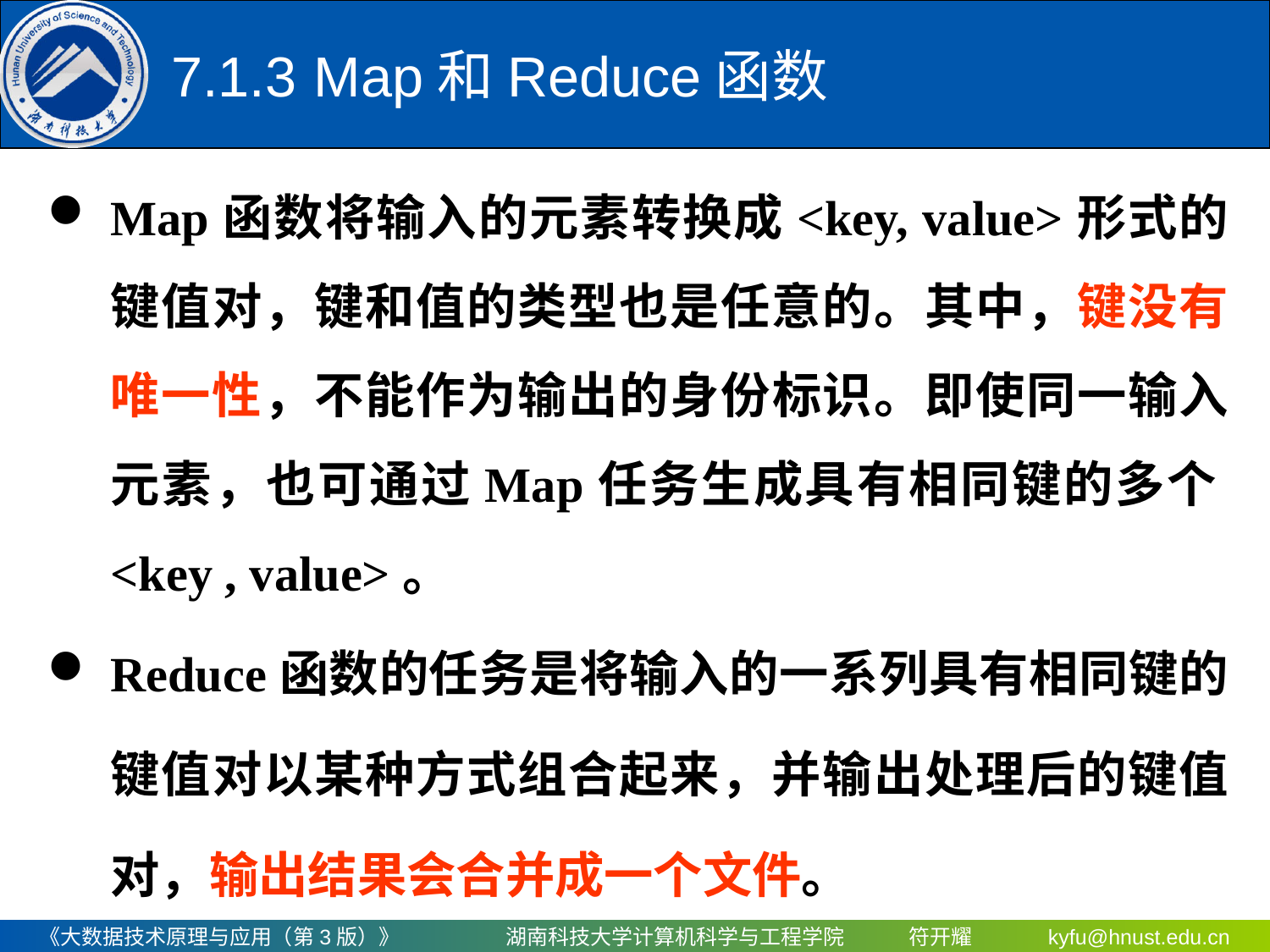

7.1.3	 Map和Reduce函数
Map函数将输入的元素转换成<key, value>形式的键值对，键和值的类型也是任意的。其中，键没有唯一性，不能作为输出的身份标识。即使同一输入元素，也可通过Map任务生成具有相同键的多个<key , value>。
Reduce函数的任务是将输入的一系列具有相同键的键值对以某种方式组合起来，并输出处理后的键值对，输出结果会合并成一个文件。